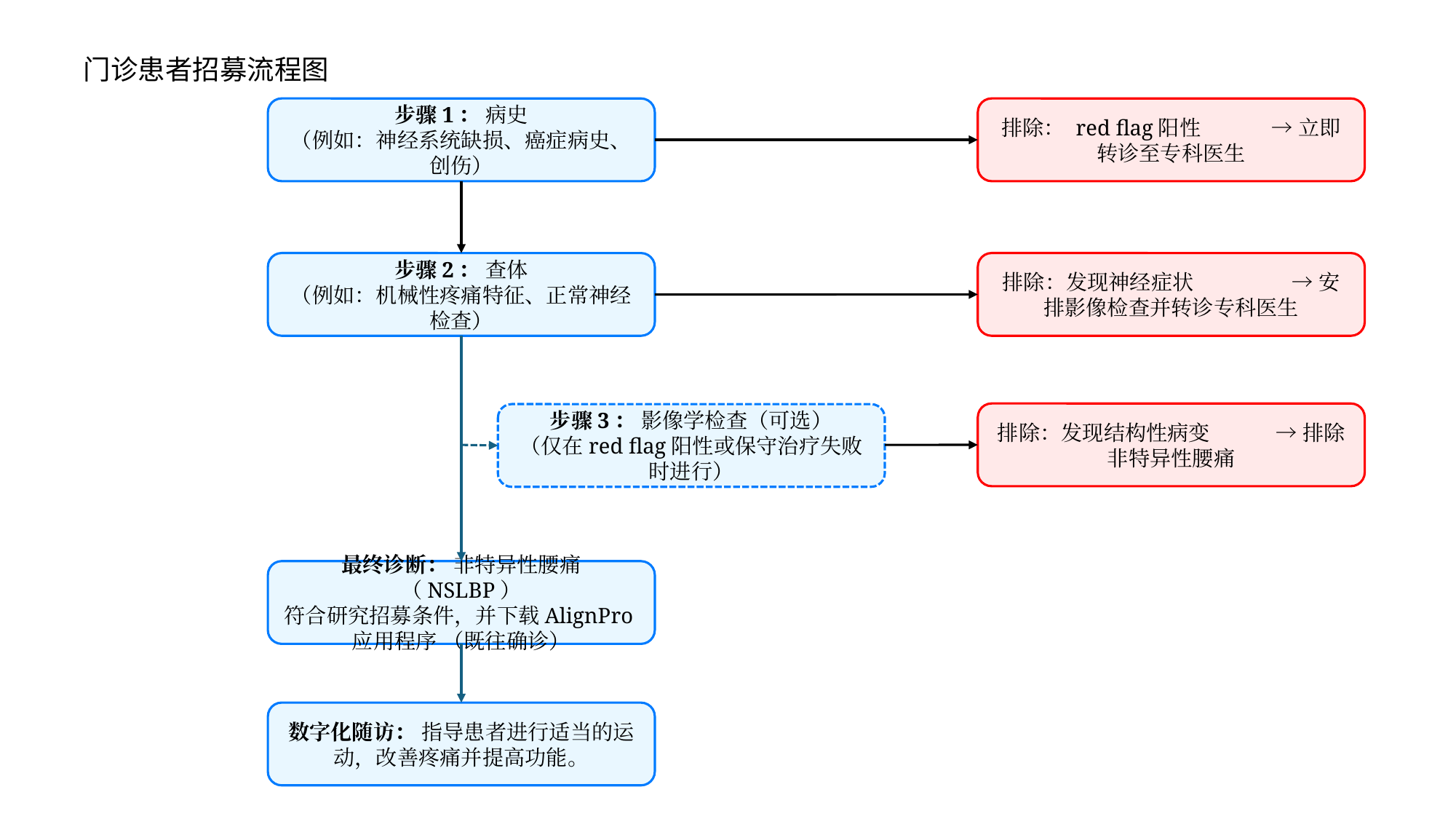

门诊患者招募流程图
步骤1： 病史
（例如：神经系统缺损、癌症病史、创伤）
排除： red flag阳性             → 立即转诊至专科医生
步骤2： 查体
（例如：机械性疼痛特征、正常神经检查）
排除：发现神经症状                  → 安排影像检查并转诊专科医生
排除：发现结构性病变            → 排除非特异性腰痛
步骤3： 影像学检查（可选）
（仅在red flag阳性或保守治疗失败时进行）
最终诊断： 非特异性腰痛（NSLBP）
符合研究招募条件，并下载AlignPro应用程序 （既往确诊）
数字化随访： 指导患者进行适当的运动，改善疼痛并提高功能。